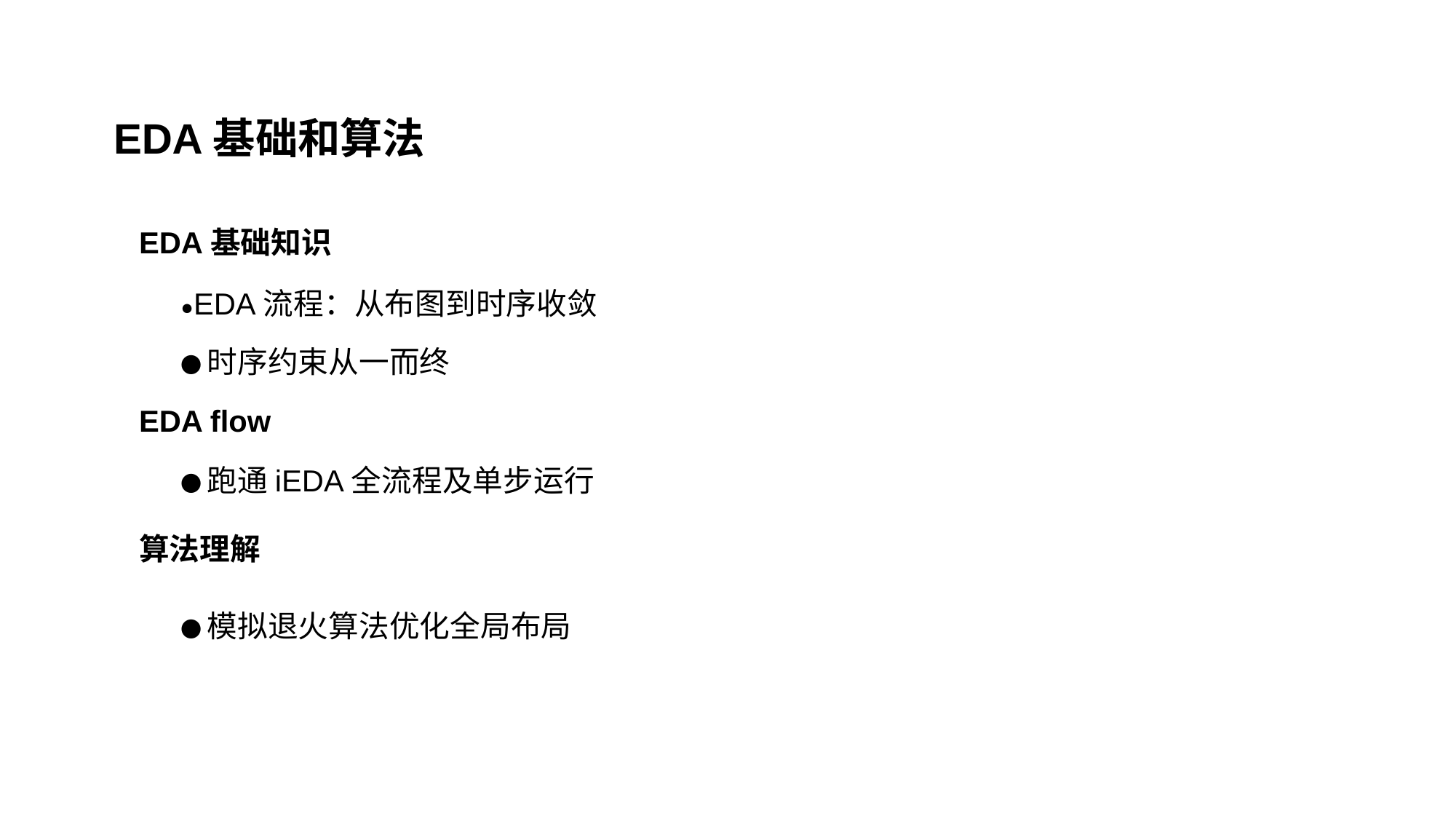

EDA基础和算法
EDA基础知识
●EDA流程：从布图到时序收敛
●时序约束从一而终
EDA flow
●跑通iEDA全流程及单步运行
算法理解
●模拟退火算法优化全局布局